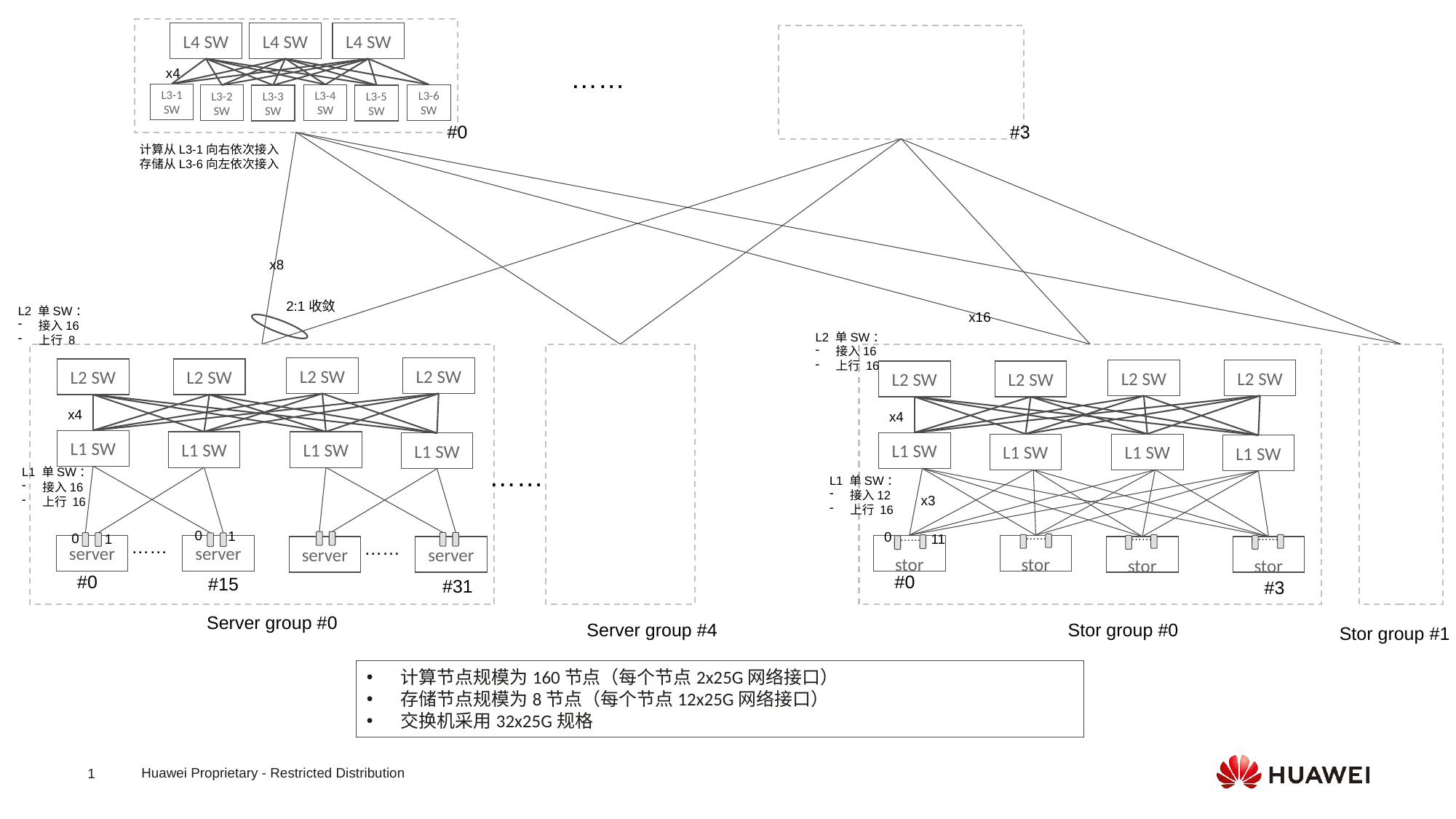

L4 SW
L4 SW
L4 SW
x4
L3-1 SW
L3-4 SW
L3-6 SW
L3-2 SW
L3-3 SW
L3-5 SW

……
#3
#0
计算从L3-1向右依次接入
存储从L3-6向左依次接入

x8
2:1收敛
L2 单SW：
接入16
上行 8

x16

L2 单SW：
接入16
上行 16

L2 SW
L2 SW
L2 SW
L2 SW
L2 SW
L2 SW
L2 SW
L2 SW
x4
x4
L1 SW
L1 SW
L1 SW
L1 SW
L1 SW
L1 SW
L1 SW
L1 SW
……
L1 单SW：
接入16
上行 16

L1 单SW：
接入12
上行 16

x3
0
1
0
……
0
11
……
……
……
1

server
……
server

stor

stor

server
……
server

stor

stor
#0
#0
#15
#31
#3
Server group #0
Server group #4
Stor group #0
Stor group #1
计算节点规模为160节点（每个节点2x25G网络接口）
存储节点规模为8节点（每个节点12x25G网络接口）
交换机采用32x25G规格